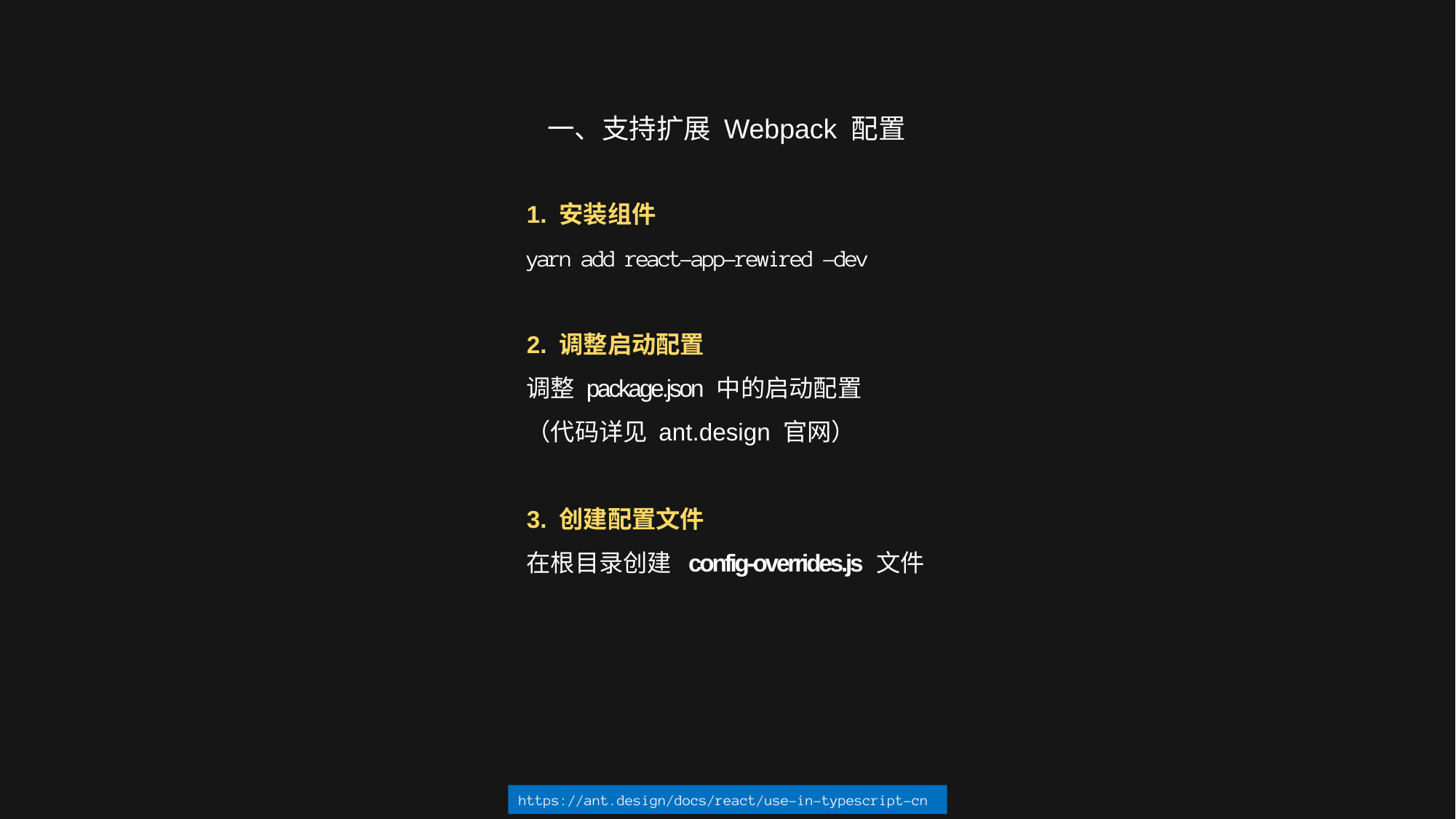

一、支持扩展 Webpack 配置
1. 安装组件
yarn add react-app-rewired –dev

2. 调整启动配置
调整 package.json 中的启动配置
（代码详见 ant.design 官网）

3. 创建配置文件
在根目录创建  config-overrides.js 文件
https://ant.design/docs/react/use-in-typescript-cn